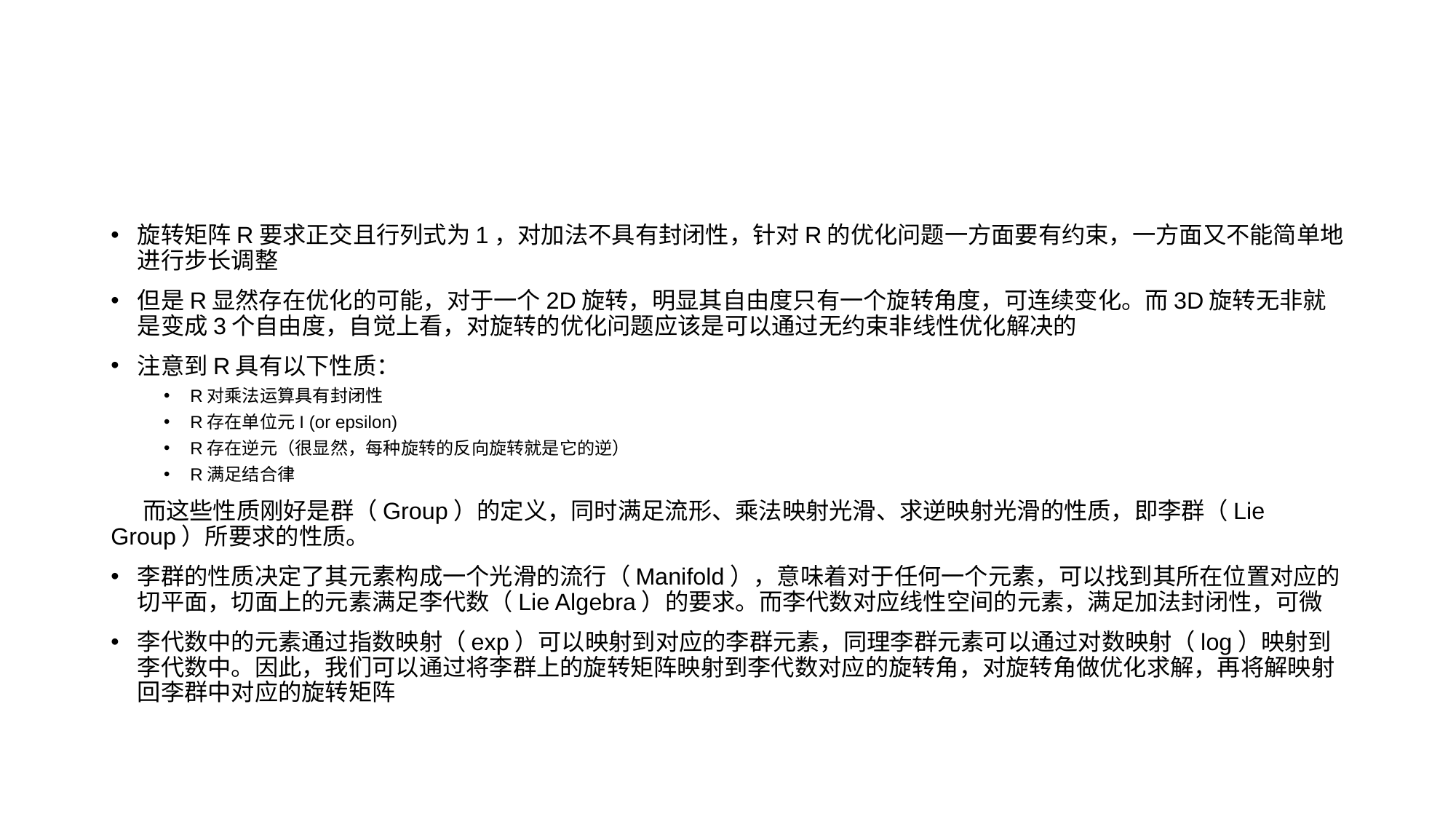

#
旋转矩阵R要求正交且行列式为1，对加法不具有封闭性，针对R的优化问题一方面要有约束，一方面又不能简单地进行步长调整
但是R显然存在优化的可能，对于一个2D旋转，明显其自由度只有一个旋转角度，可连续变化。而3D旋转无非就是变成3个自由度，自觉上看，对旋转的优化问题应该是可以通过无约束非线性优化解决的
注意到R具有以下性质：
R对乘法运算具有封闭性
R存在单位元I (or epsilon)
R存在逆元（很显然，每种旋转的反向旋转就是它的逆）
R满足结合律
     而这些性质刚好是群（Group）的定义，同时满足流形、乘法映射光滑、求逆映射光滑的性质，即李群（Lie Group）所要求的性质。
李群的性质决定了其元素构成一个光滑的流行（Manifold），意味着对于任何一个元素，可以找到其所在位置对应的切平面，切面上的元素满足李代数（Lie Algebra）的要求。而李代数对应线性空间的元素，满足加法封闭性，可微
李代数中的元素通过指数映射（exp）可以映射到对应的李群元素，同理李群元素可以通过对数映射（log）映射到李代数中。因此，我们可以通过将李群上的旋转矩阵映射到李代数对应的旋转角，对旋转角做优化求解，再将解映射回李群中对应的旋转矩阵